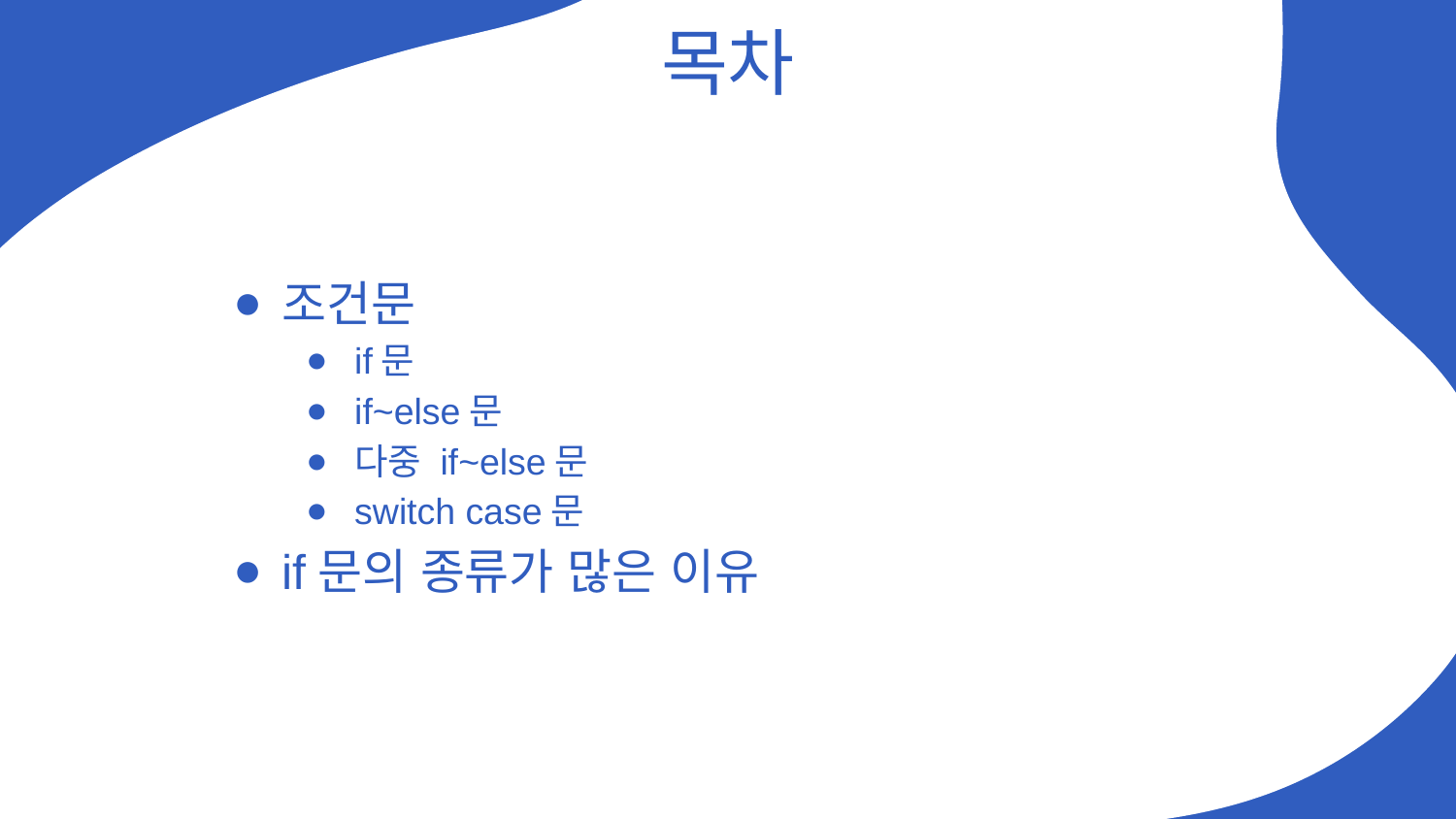

# 목차
조건문
if문
if~else문
다중 if~else문
switch case문
if문의 종류가 많은 이유